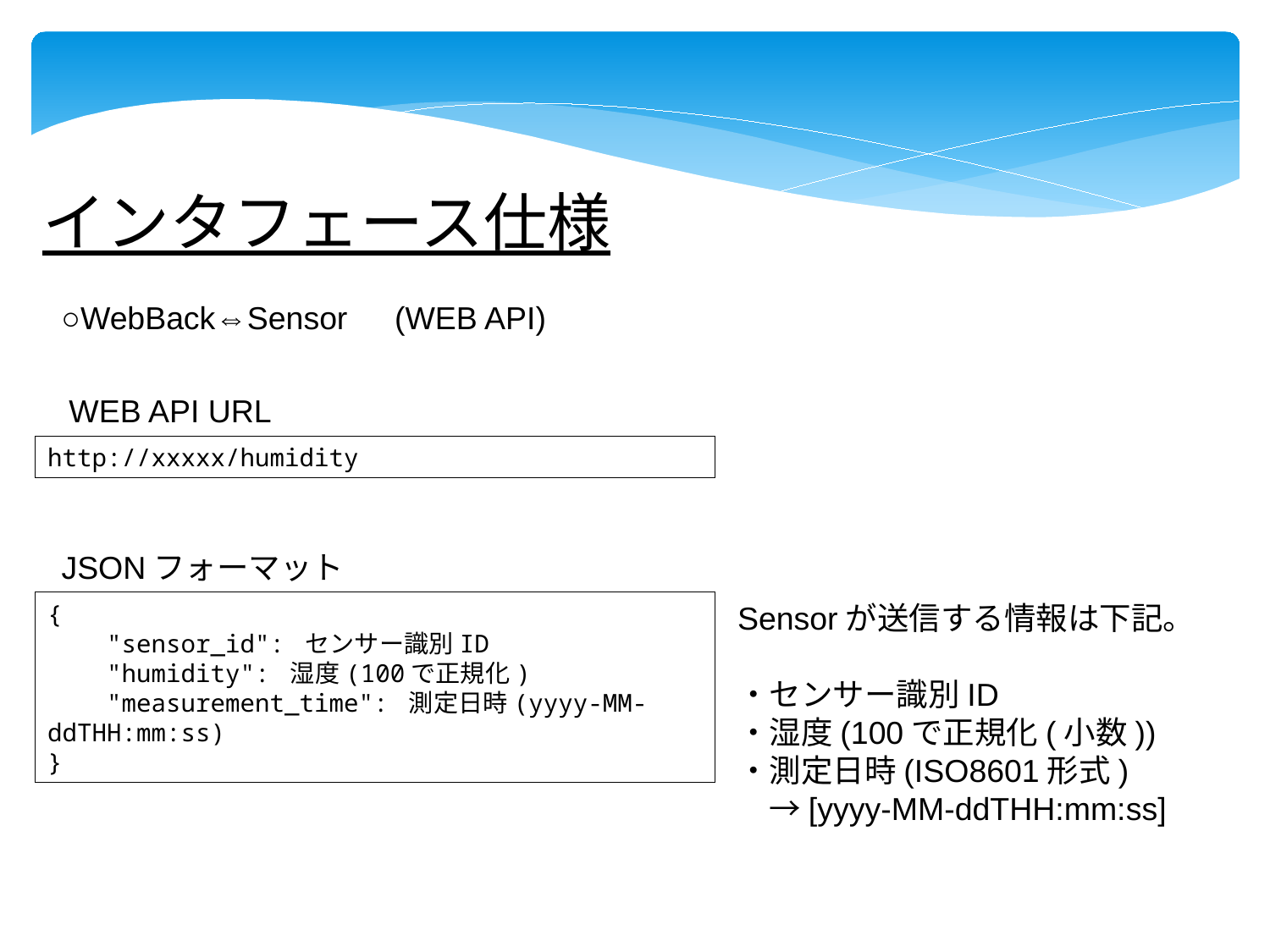

インタフェース仕様
○WebBack⇔Sensor　(WEB API)
WEB API URL
http://xxxxx/humidity
JSONフォーマット
{
    "sensor_id": センサー識別ID
    "humidity": 湿度(100で正規化)
    "measurement_time": 測定日時(yyyy-MM-ddTHH:mm:ss)
}
Sensorが送信する情報は下記。

・センサー識別ID
・湿度(100で正規化(小数))
・測定日時(ISO8601形式)
　→[yyyy-MM-ddTHH:mm:ss]